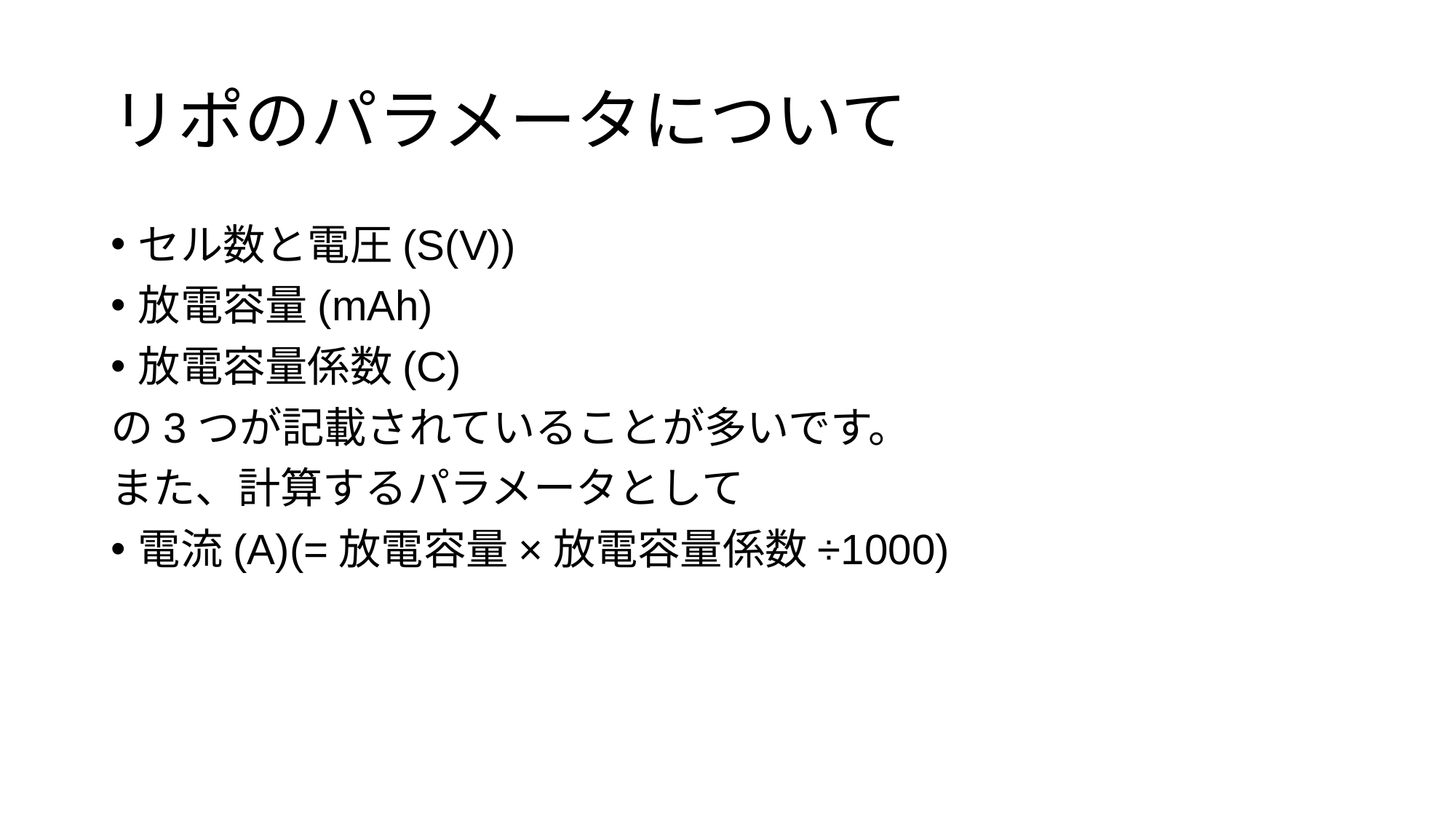

# リポのパラメータについて
セル数と電圧(S(V))
放電容量(mAh)
放電容量係数(C)
の3つが記載されていることが多いです。
また、計算するパラメータとして
電流(A)(=放電容量×放電容量係数÷1000)